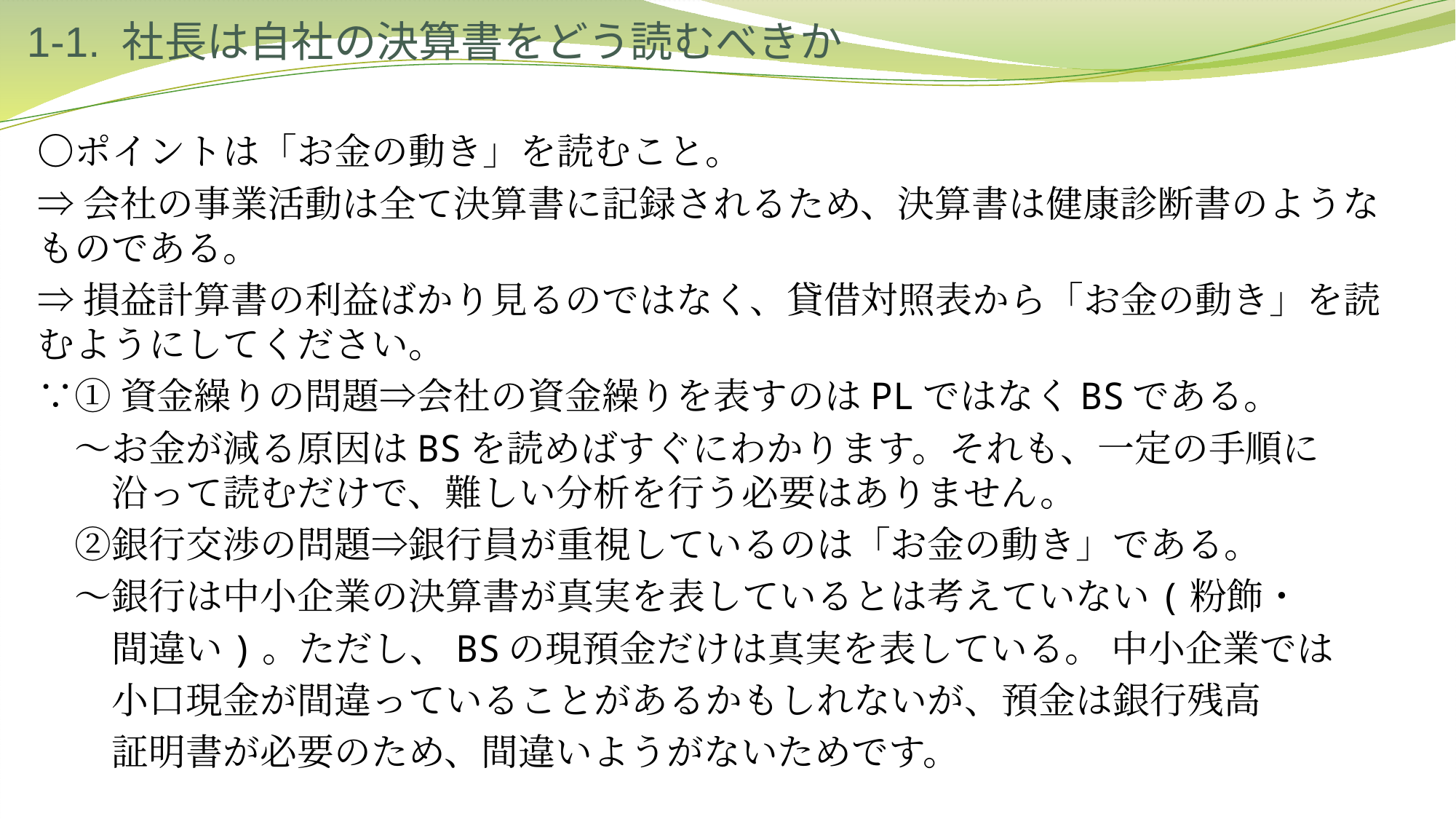

# 1-1. 社長は自社の決算書をどう読むべきか
〇ポイントは「お金の動き」を読むこと。
⇒会社の事業活動は全て決算書に記録されるため、決算書は健康診断書のようなものである。
⇒損益計算書の利益ばかり見るのではなく、貸借対照表から「お金の動き」を読むようにしてください。
∵①資金繰りの問題⇒会社の資金繰りを表すのはPLではなくBSである。
　～お金が減る原因はBSを読めばすぐにわかります。それも、一定の手順に
　　沿って読むだけで、難しい分析を行う必要はありません。
　②銀行交渉の問題⇒銀行員が重視しているのは「お金の動き」である。
　～銀行は中小企業の決算書が真実を表しているとは考えていない(粉飾・
　　間違い)。ただし、BSの現預金だけは真実を表している。 中小企業では
　　小口現金が間違っていることがあるかもしれないが、預金は銀行残高
　　証明書が必要のため、間違いようがないためです。